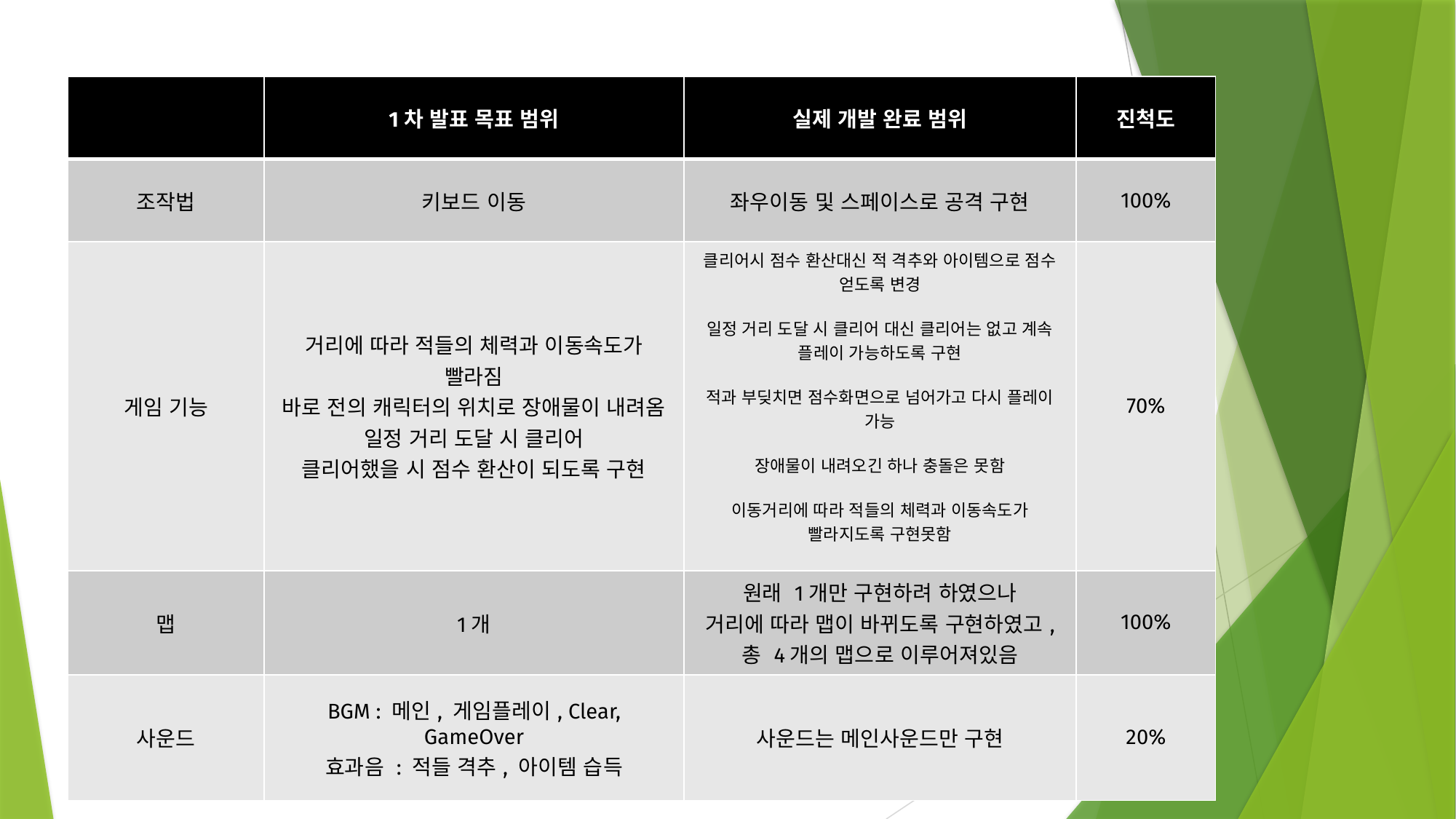

|  | 1차 발표 목표 범위 | 실제 개발 완료 범위 | 진척도 |
| --- | --- | --- | --- |
| 조작법 | 키보드 이동 | 좌우이동 및 스페이스로 공격 구현 | 100% |
| 게임 기능 | 거리에 따라 적들의 체력과 이동속도가 빨라짐 바로 전의 캐릭터의 위치로 장애물이 내려옴 일정 거리 도달 시 클리어 클리어했을 시 점수 환산이 되도록 구현 | 클리어시 점수 환산대신 적 격추와 아이템으로 점수 얻도록 변경 일정 거리 도달 시 클리어 대신 클리어는 없고 계속 플레이 가능하도록 구현 적과 부딪치면 점수화면으로 넘어가고 다시 플레이 가능 장애물이 내려오긴 하나 충돌은 못함 이동거리에 따라 적들의 체력과 이동속도가 빨라지도록 구현못함 | 70% |
| 맵 | 1개 | 원래 1개만 구현하려 하였으나 거리에 따라 맵이 바뀌도록 구현하였고, 총 4개의 맵으로 이루어져있음 | 100% |
| 사운드 | BGM : 메인, 게임플레이, Clear, GameOver 효과음 : 적들 격추, 아이템 습득 | 사운드는 메인사운드만 구현 | 20% |